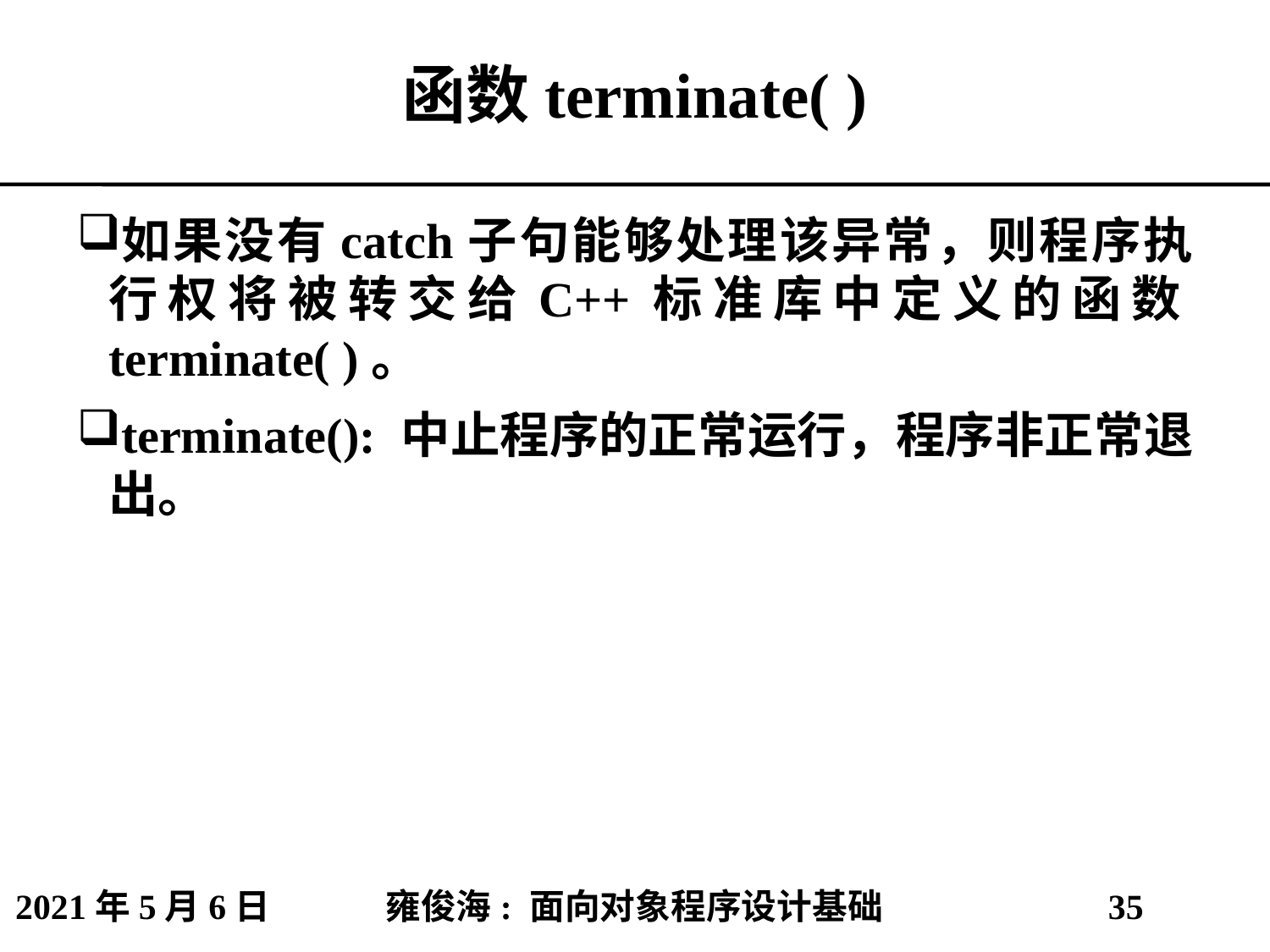

# 函数terminate( )

如果没有catch子句能够处理该异常，则程序执行权将被转交给C++标准库中定义的函数terminate( )。
terminate(): 中止程序的正常运行，程序非正常退出。
2021年5月6日
雍俊海: 面向对象程序设计基础
35